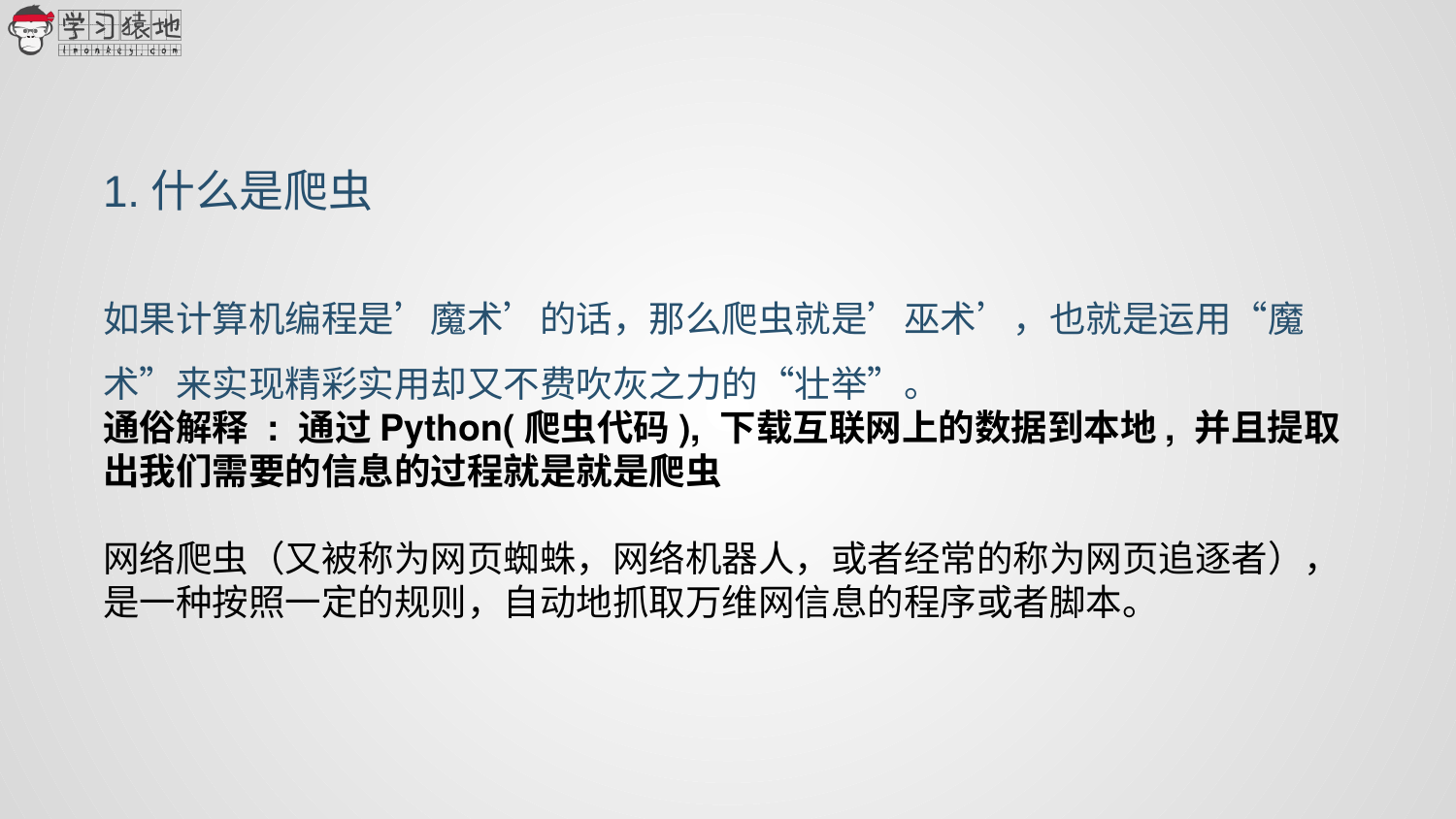

1.什么是爬虫

如果计算机编程是’魔术’的话，那么爬虫就是’巫术’，也就是运用“魔术”来实现精彩实用却又不费吹灰之力的“壮举”。
通俗解释 : 通过Python(爬虫代码), 下载互联网上的数据到本地, 并且提取出我们需要的信息的过程就是就是爬虫

网络爬虫（又被称为网页蜘蛛，网络机器人，或者经常的称为网页追逐者），是一种按照一定的规则，自动地抓取万维网信息的程序或者脚本。